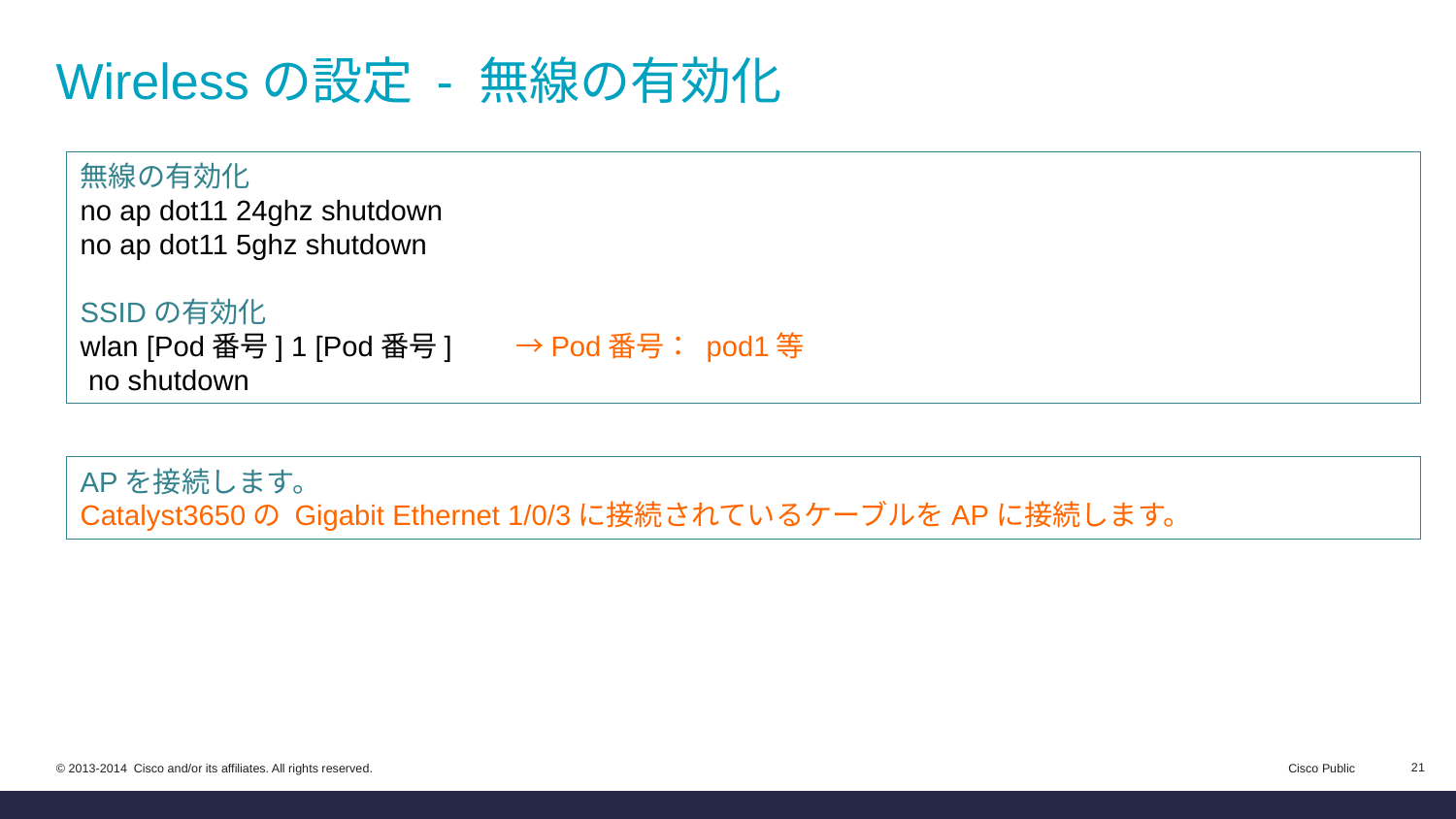

# Wirelessの設定 - 無線の有効化
無線の有効化
no ap dot11 24ghz shutdown
no ap dot11 5ghz shutdown

SSIDの有効化
wlan [Pod番号] 1 [Pod番号]　　→Pod番号： pod1等
 no shutdown
APを接続します。
Catalyst3650の Gigabit Ethernet 1/0/3に接続されているケーブルをAPに接続します。